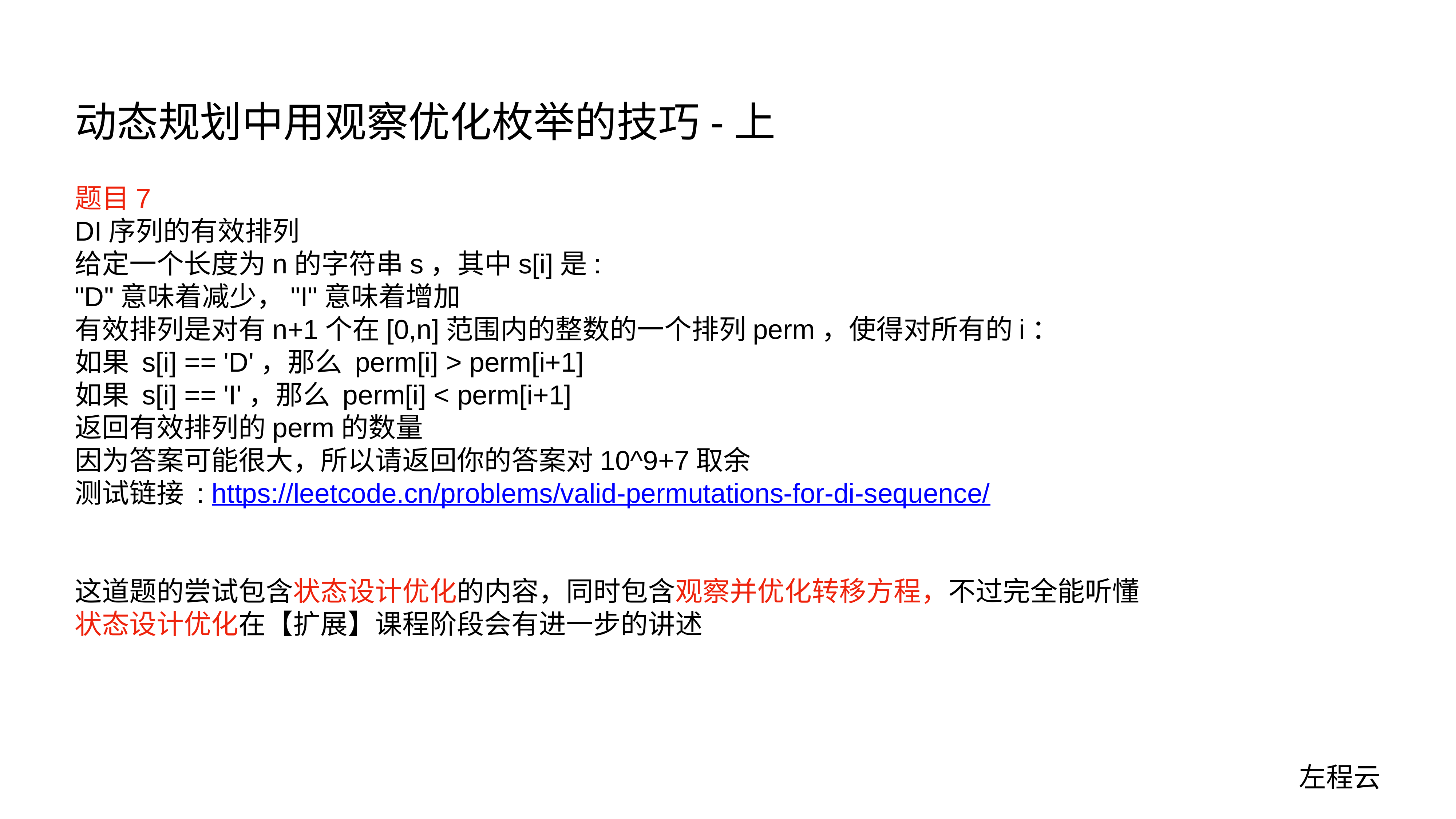

# 动态规划中用观察优化枚举的技巧-上
题目7
DI序列的有效排列
给定一个长度为n的字符串s，其中s[i]是:
"D"意味着减少，"I"意味着增加
有效排列是对有n+1个在[0,n]范围内的整数的一个排列perm，使得对所有的i：
如果 s[i] == 'D'，那么 perm[i] > perm[i+1]
如果 s[i] == 'I'，那么 perm[i] < perm[i+1]
返回有效排列的perm的数量
因为答案可能很大，所以请返回你的答案对10^9+7取余
测试链接 : https://leetcode.cn/problems/valid-permutations-for-di-sequence/

这道题的尝试包含状态设计优化的内容，同时包含观察并优化转移方程，不过完全能听懂
状态设计优化在【扩展】课程阶段会有进一步的讲述
左程云